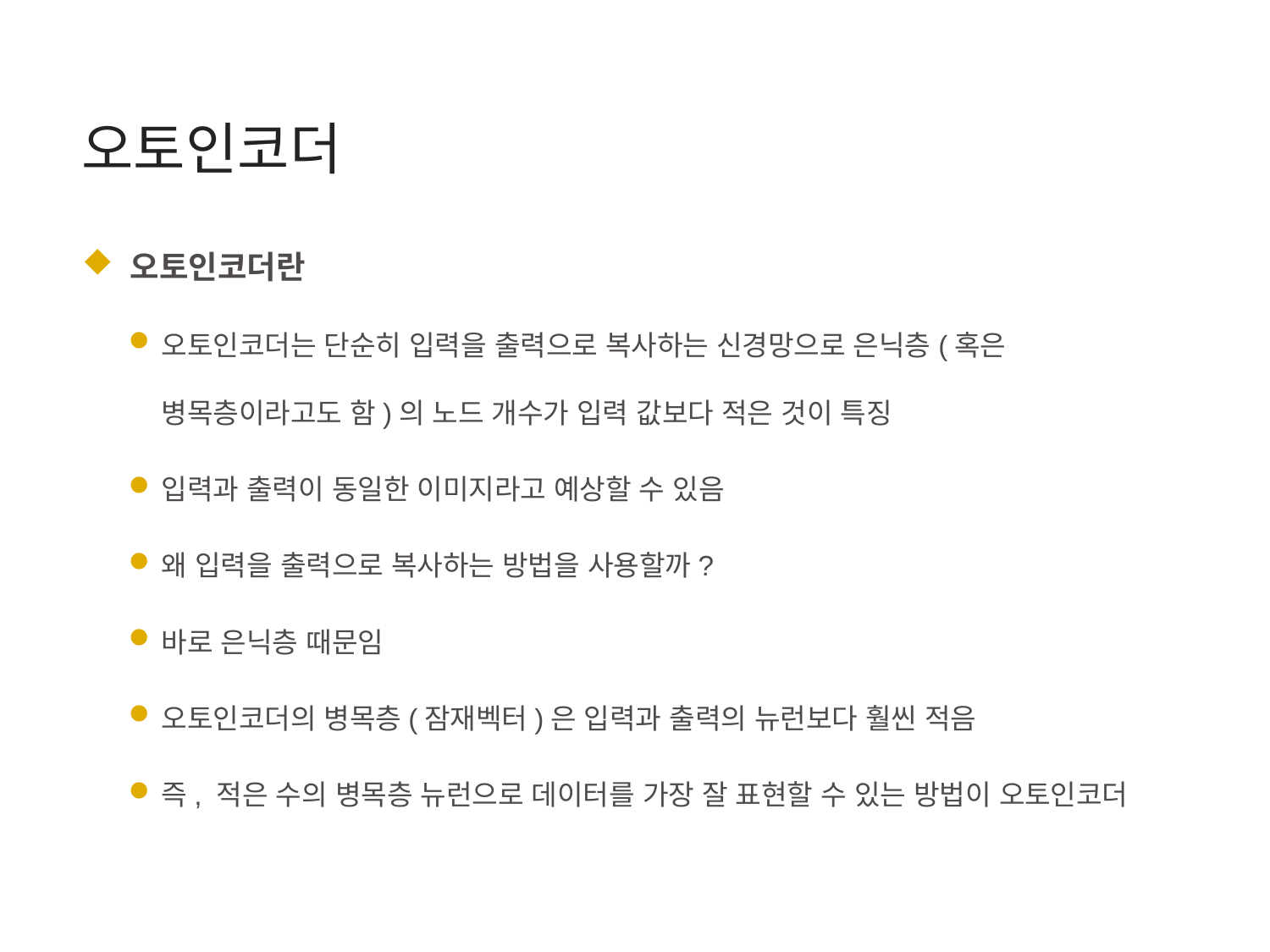

오토인코더
 오토인코더란
오토인코더는 단순히 입력을 출력으로 복사하는 신경망으로 은닉층(혹은 병목층이라고도 함)의 노드 개수가 입력 값보다 적은 것이 특징
입력과 출력이 동일한 이미지라고 예상할 수 있음
왜 입력을 출력으로 복사하는 방법을 사용할까?
바로 은닉층 때문임
오토인코더의 병목층(잠재벡터)은 입력과 출력의 뉴런보다 훨씬 적음
즉, 적은 수의 병목층 뉴런으로 데이터를 가장 잘 표현할 수 있는 방법이 오토인코더